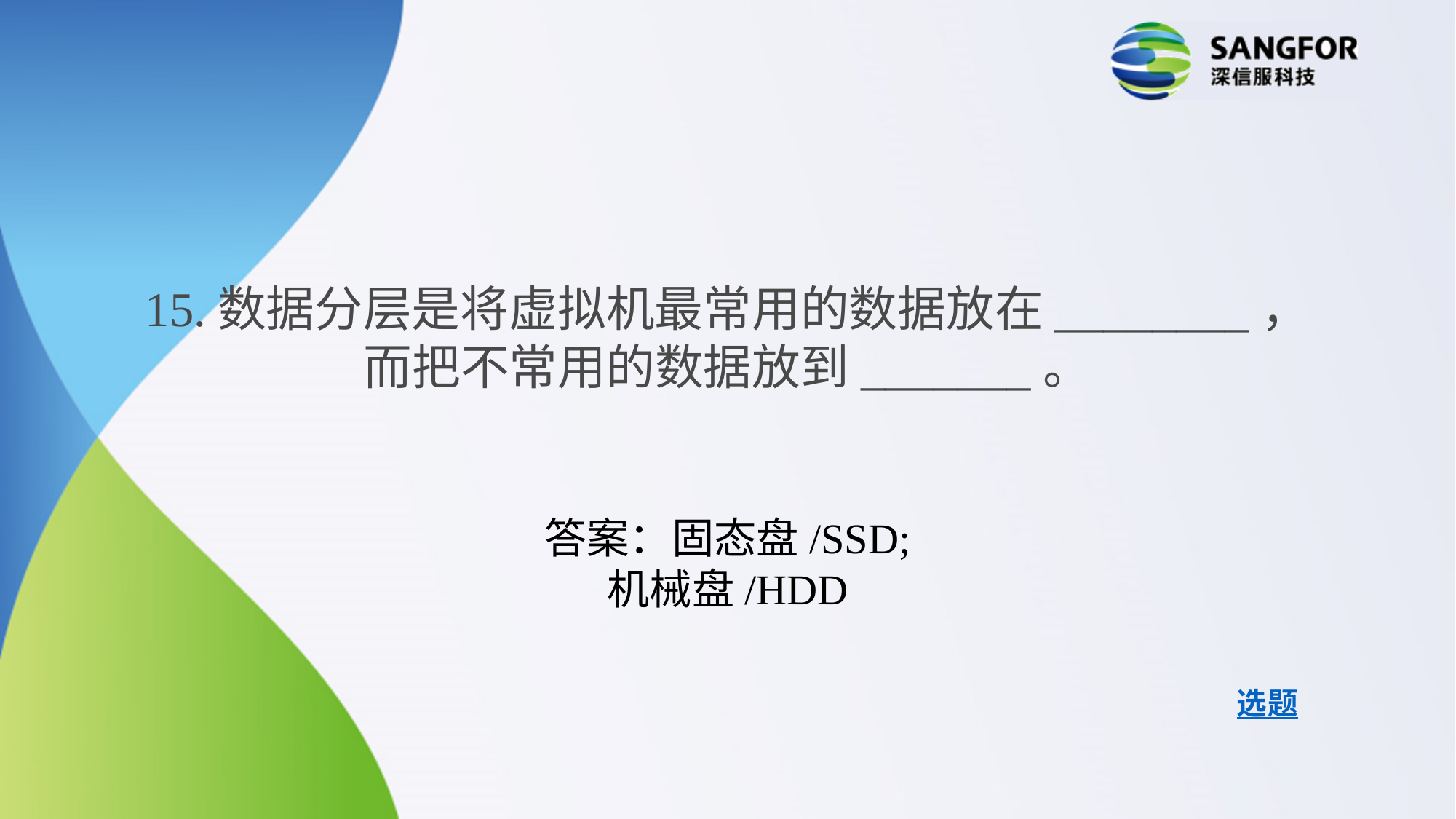

15.数据分层是将虚拟机最常用的数据放在________，
而把不常用的数据放到_______。
答案：固态盘/SSD; 机械盘/HDD
选题